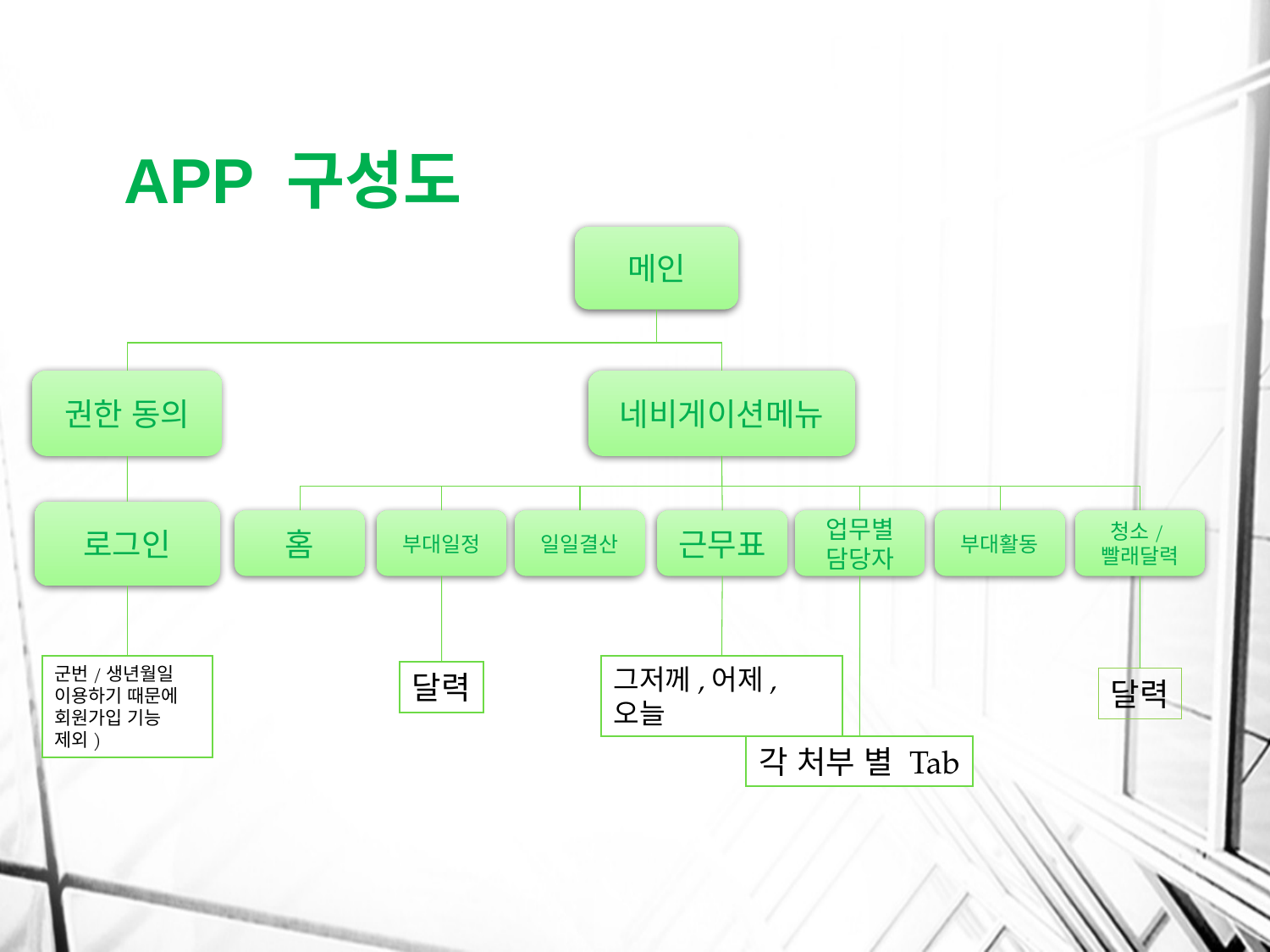

# APP 구성도
메인
네비게이션메뉴
권한 동의
로그인
홈
부대일정
일일결산
근무표
업무별 담당자
부대활동
청소/
빨래달력
군번/생년월일 이용하기 때문에 회원가입 기능 제외)
그저께,어제,오늘
달력
달력
각 처부 별 Tab